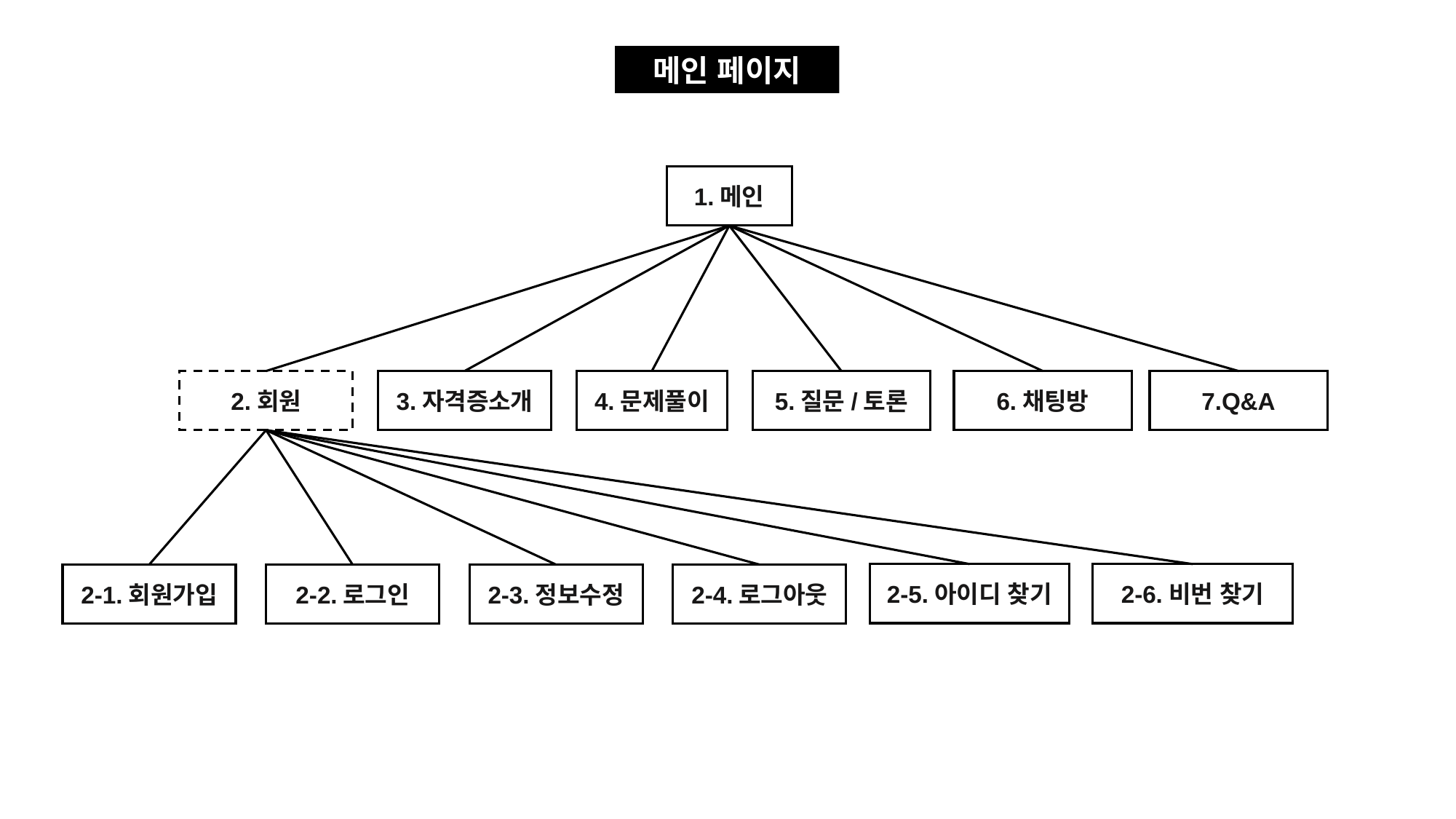

메인 페이지
1.메인
2.회원
3.자격증소개
4.문제풀이
5.질문/토론
6.채팅방
7.Q&A
2-5.아이디 찾기
2-6.비번 찾기
2-4.로그아웃
2-1.회원가입
2-3.정보수정
2-2.로그인